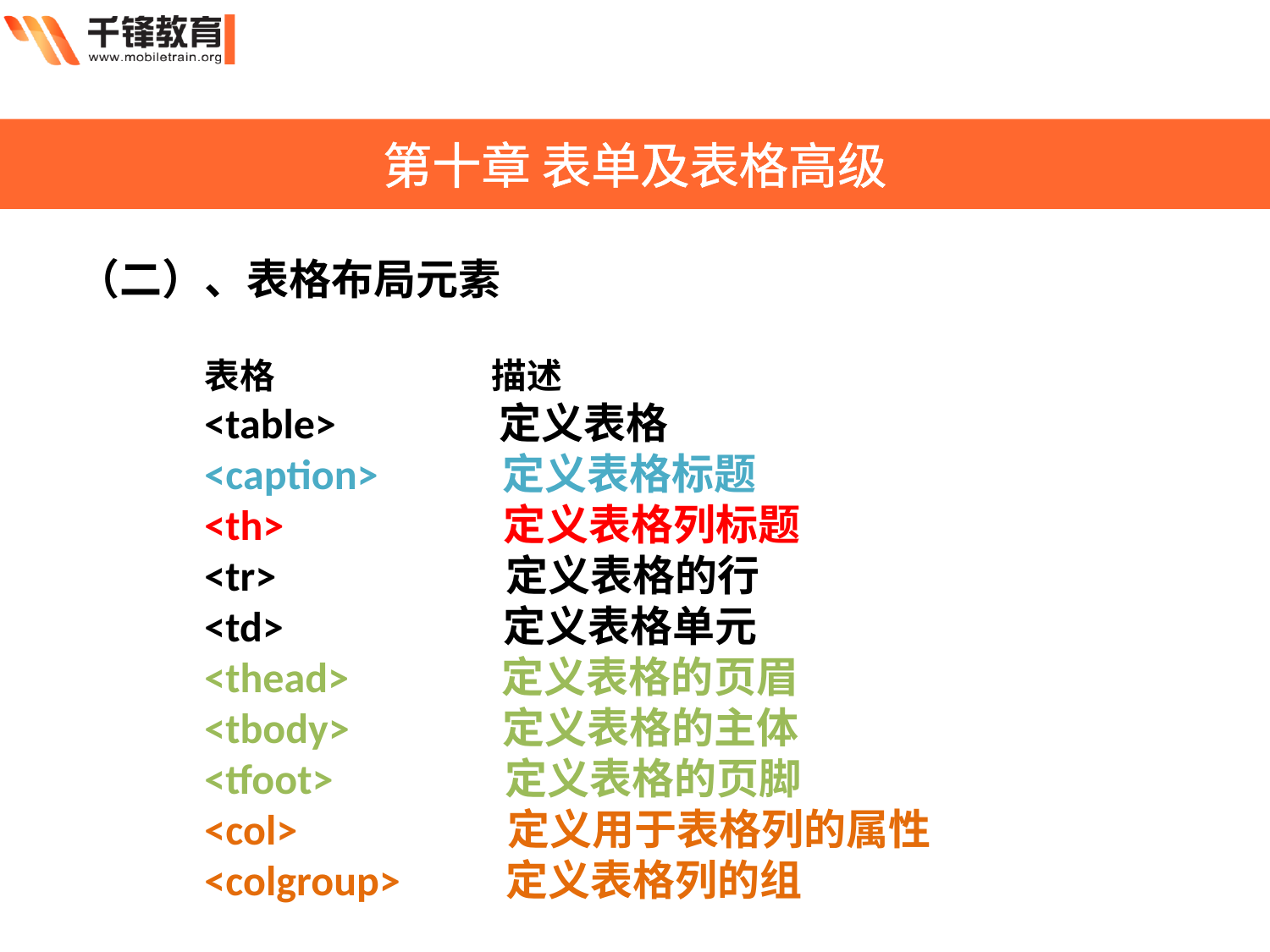

第十章 表单及表格高级
（二）、表格布局元素

表格                           描述
<table>                定义表格
<caption>            定义表格标题
<th>                      定义表格列标题
<tr>                       定义表格的行
<td>                      定义表格单元
<thead>               定义表格的页眉
<tbody>               定义表格的主体
<tfoot>                 定义表格的页脚
<col>                     定义用于表格列的属性
<colgroup>          定义表格列的组